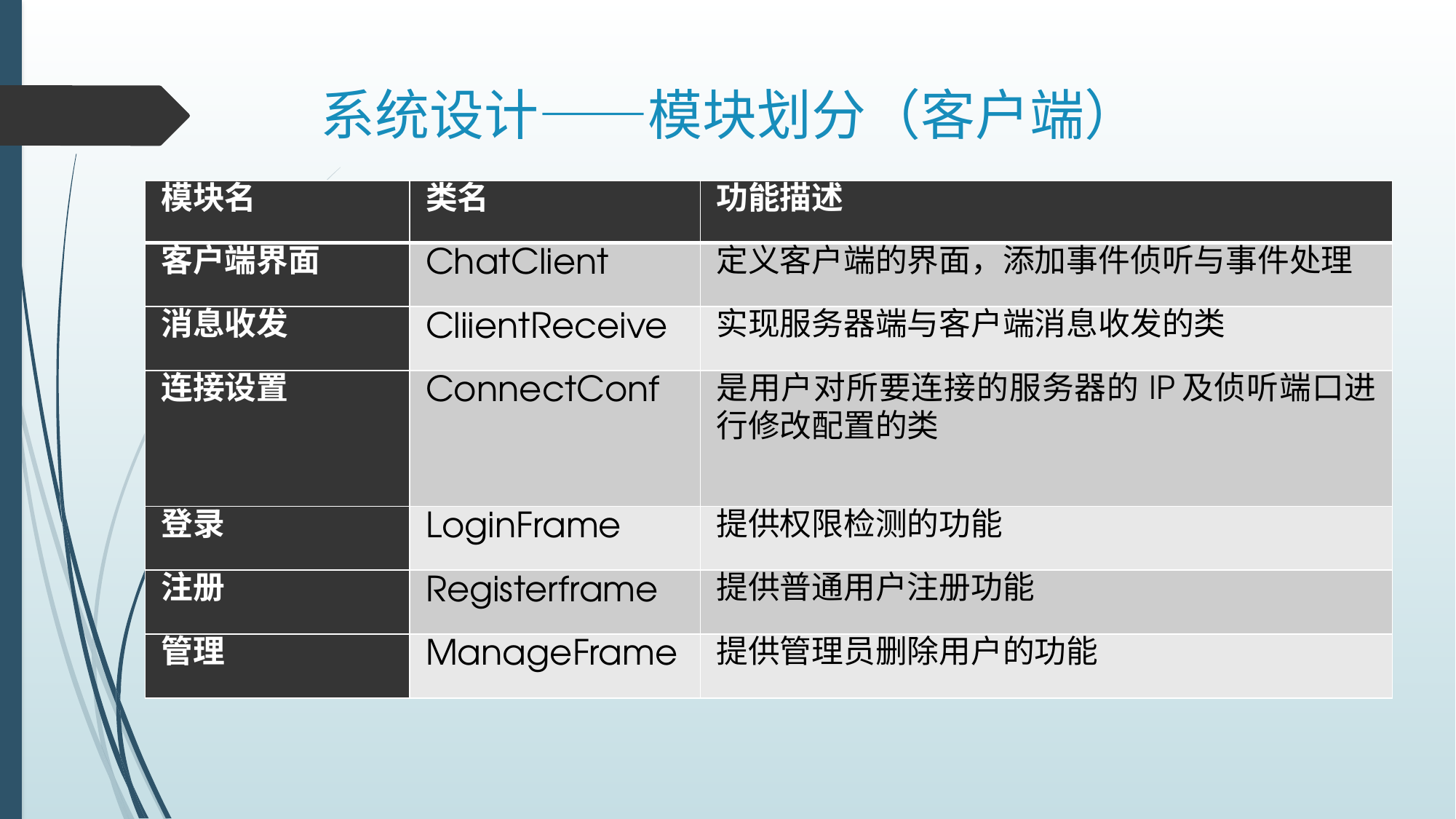

# 系统设计——模块划分（客户端）
| 模块名 | 类名 | 功能描述 |
| --- | --- | --- |
| 客户端界面 | ChatClient | 定义客户端的界面，添加事件侦听与事件处理 |
| 消息收发 | CliientReceive | 实现服务器端与客户端消息收发的类 |
| 连接设置 | ConnectConf | 是用户对所要连接的服务器的IP及侦听端口进行修改配置的类 |
| 登录 | LoginFrame | 提供权限检测的功能 |
| 注册 | Registerframe | 提供普通用户注册功能 |
| 管理 | ManageFrame | 提供管理员删除用户的功能 |